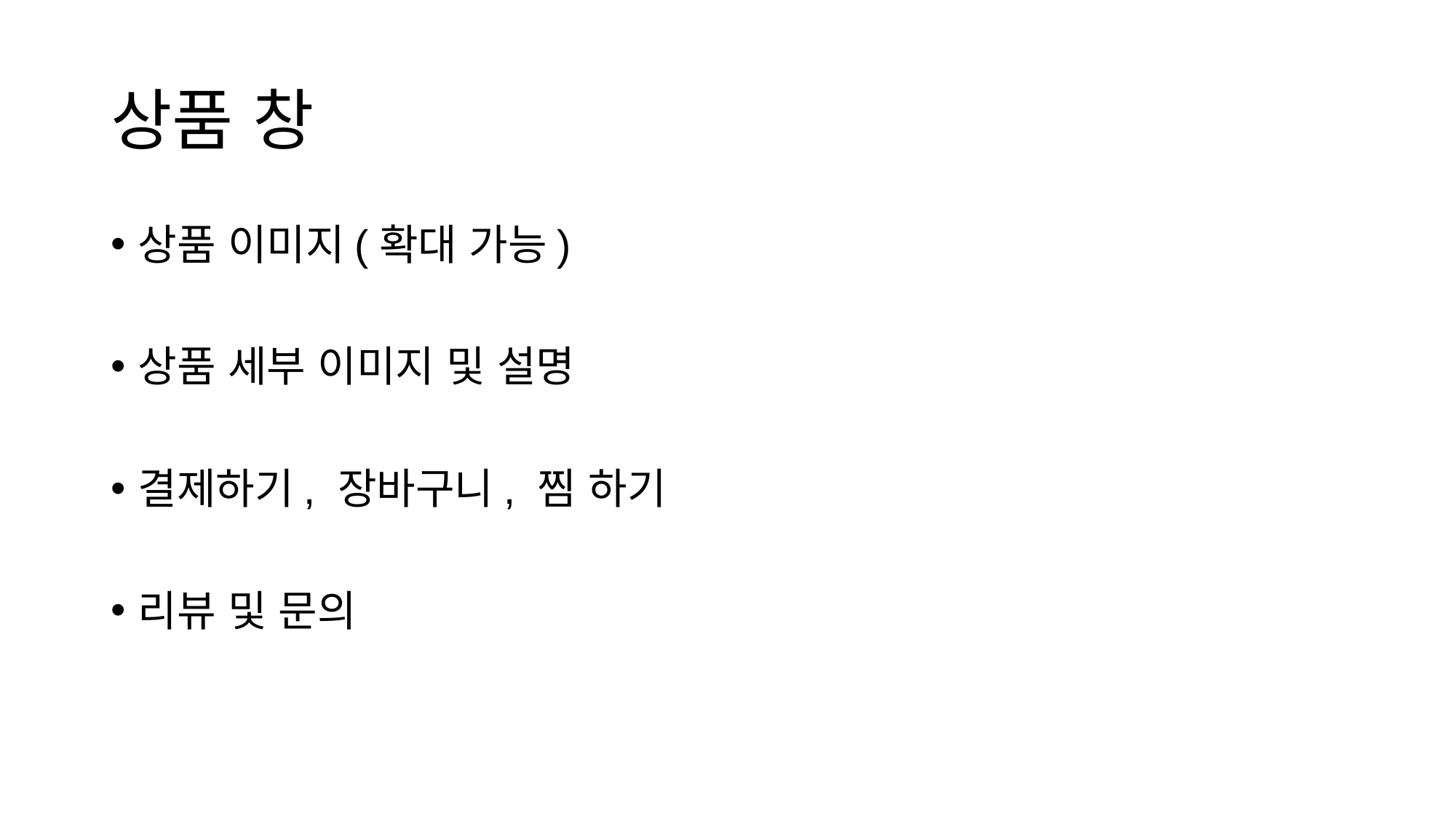

# 상품 창
상품 이미지(확대 가능)

상품 세부 이미지 및 설명

결제하기, 장바구니, 찜 하기

리뷰 및 문의